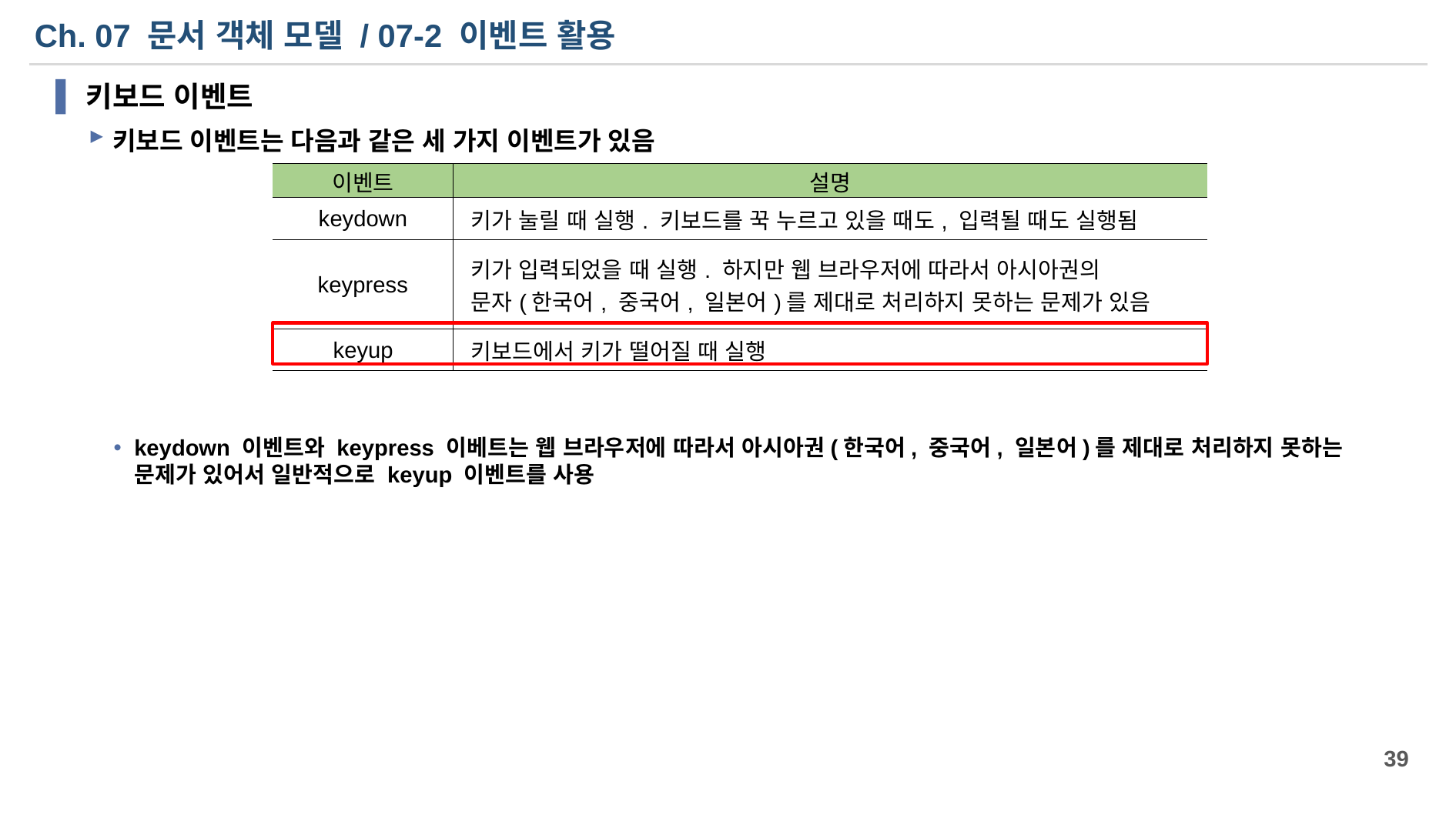

# Ch. 07 문서 객체 모델 / 07-2 이벤트 활용
키보드 이벤트
키보드 이벤트는 다음과 같은 세 가지 이벤트가 있음

keydown 이벤트와 keypress 이베트는 웹 브라우저에 따라서 아시아권(한국어, 중국어, 일본어)를 제대로 처리하지 못하는 문제가 있어서 일반적으로 keyup 이벤트를 사용
| 이벤트 | 설명 |
| --- | --- |
| keydown | 키가 눌릴 때 실행. 키보드를 꾹 누르고 있을 때도, 입력될 때도 실행됨 |
| keypress | 키가 입력되었을 때 실행. 하지만 웹 브라우저에 따라서 아시아권의 문자(한국어, 중국어, 일본어)를 제대로 처리하지 못하는 문제가 있음 |
| keyup | 키보드에서 키가 떨어질 때 실행 |

39